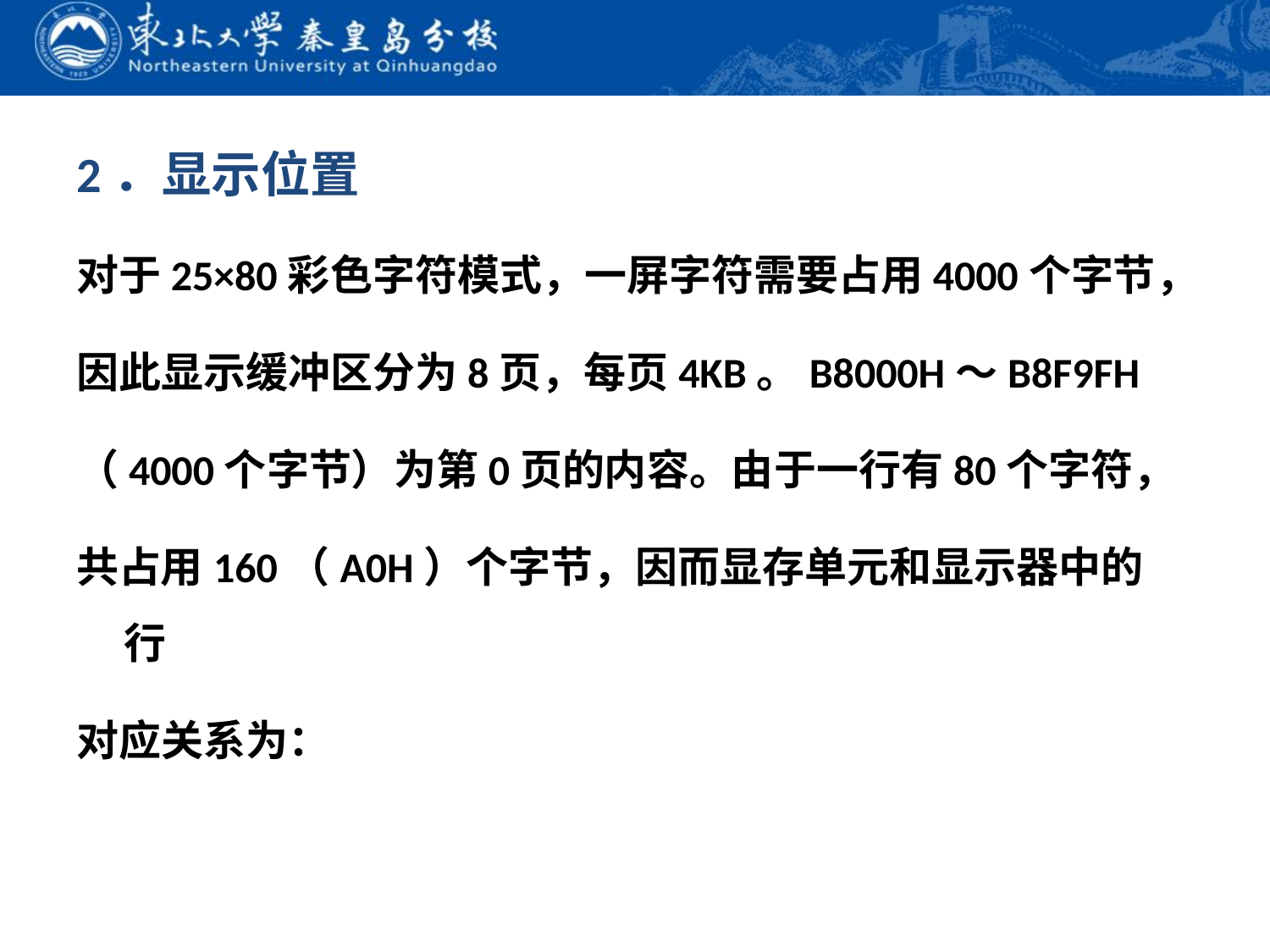

2．显示位置
对于25×80彩色字符模式，一屏字符需要占用4000个字节，
因此显示缓冲区分为8页，每页4KB。B8000H～B8F9FH
（4000个字节）为第0页的内容。由于一行有80个字符，
共占用160（A0H）个字节，因而显存单元和显示器中的行
对应关系为：